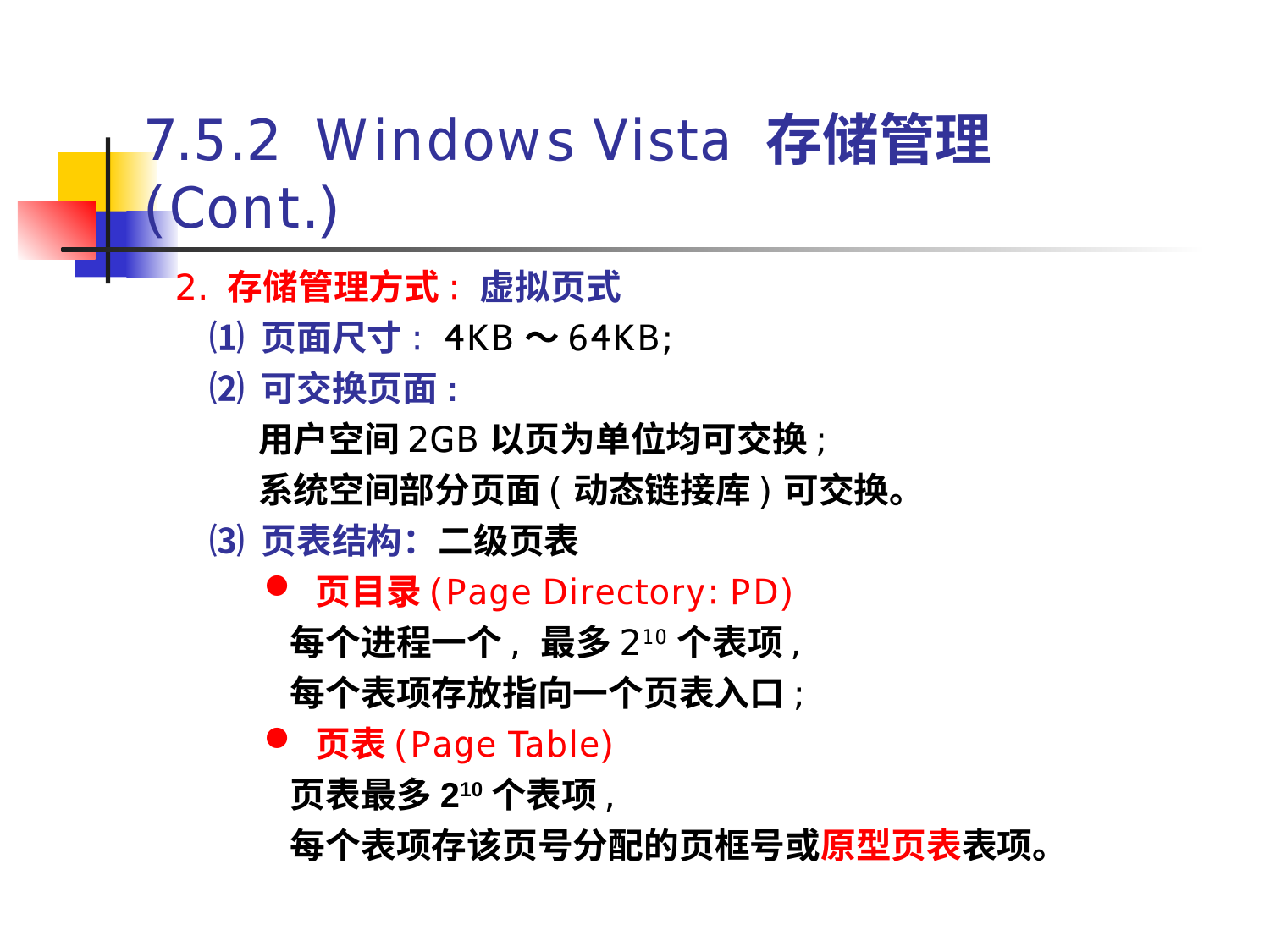

7.5.2  Windows Vista 存储管理(Cont.)
 2. 存储管理方式: 虚拟页式
 ⑴ 页面尺寸:  4KB～64KB;
 ⑵ 可交换页面:
      用户空间2GB以页为单位均可交换;
      系统空间部分页面(动态链接库)可交换。
 ⑶ 页表结构：二级页表
 页目录(Page Directory: PD)
          每个进程一个, 最多210个表项,
          每个表项存放指向一个页表入口;
 页表(Page Table)
          页表最多210个表项,
          每个表项存该页号分配的页框号或原型页表表项。